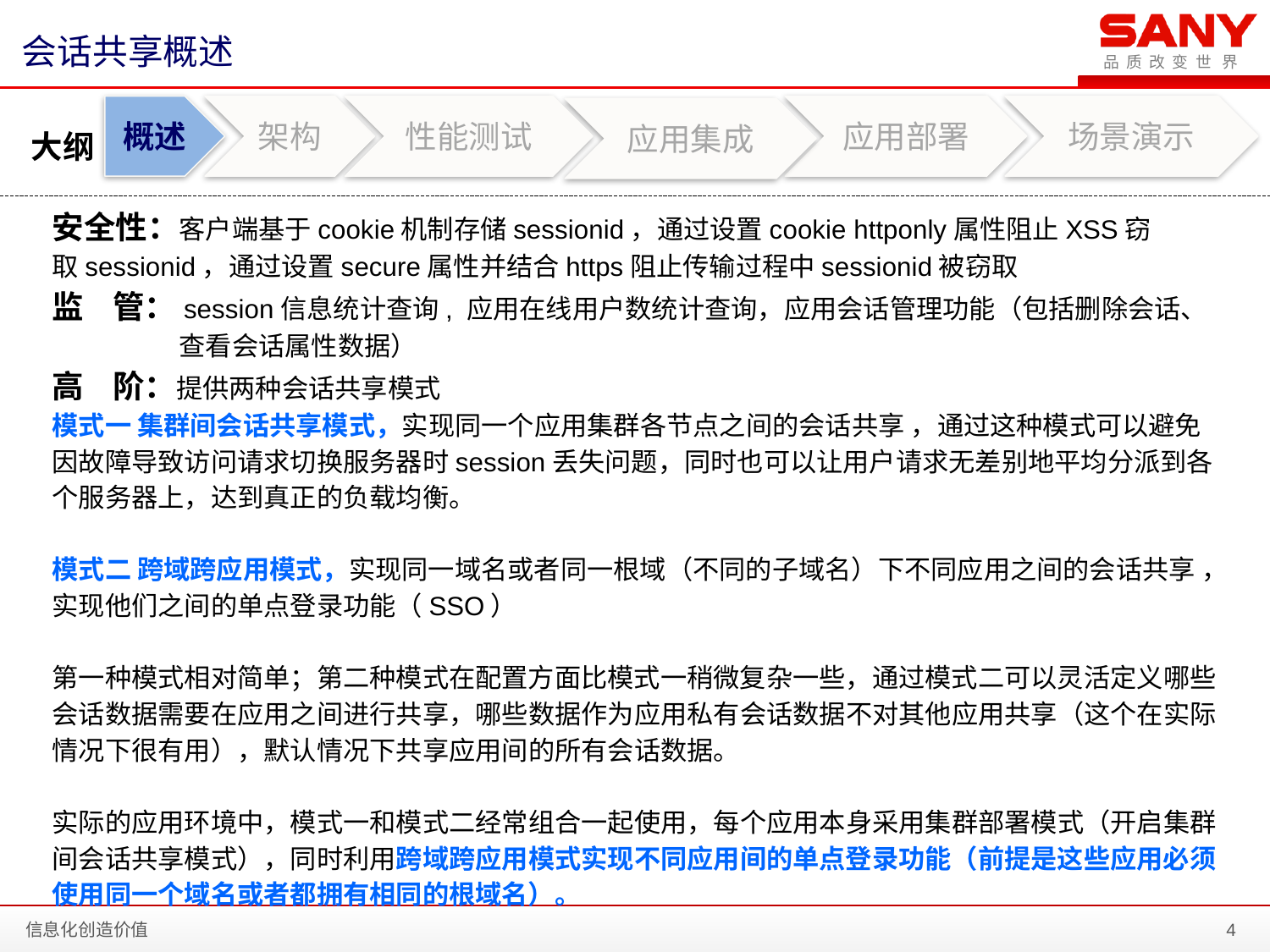

# 会话共享概述
大纲
应用部署
场景演示
概述
架构
性能测试
应用集成
安全性：客户端基于cookie机制存储sessionid，通过设置cookie httponly属性阻止XSS窃	取sessionid，通过设置secure属性并结合https阻止传输过程中sessionid被窃取
监    管：session信息统计查询, 应用在线用户数统计查询，应用会话管理功能（包括删除会话、	查看会话属性数据）
高    阶：提供两种会话共享模式 
模式一 集群间会话共享模式，实现同一个应用集群各节点之间的会话共享 ，通过这种模式可以避免因故障导致访问请求切换服务器时session丢失问题，同时也可以让用户请求无差别地平均分派到各个服务器上，达到真正的负载均衡。

模式二 跨域跨应用模式，实现同一域名或者同一根域（不同的子域名）下不同应用之间的会话共享 ，实现他们之间的单点登录功能（SSO）
第一种模式相对简单；第二种模式在配置方面比模式一稍微复杂一些，通过模式二可以灵活定义哪些会话数据需要在应用之间进行共享，哪些数据作为应用私有会话数据不对其他应用共享（这个在实际情况下很有用），默认情况下共享应用间的所有会话数据。

实际的应用环境中，模式一和模式二经常组合一起使用，每个应用本身采用集群部署模式（开启集群间会话共享模式），同时利用跨域跨应用模式实现不同应用间的单点登录功能（前提是这些应用必须使用同一个域名或者都拥有相同的根域名）。
4
信息化创造价值